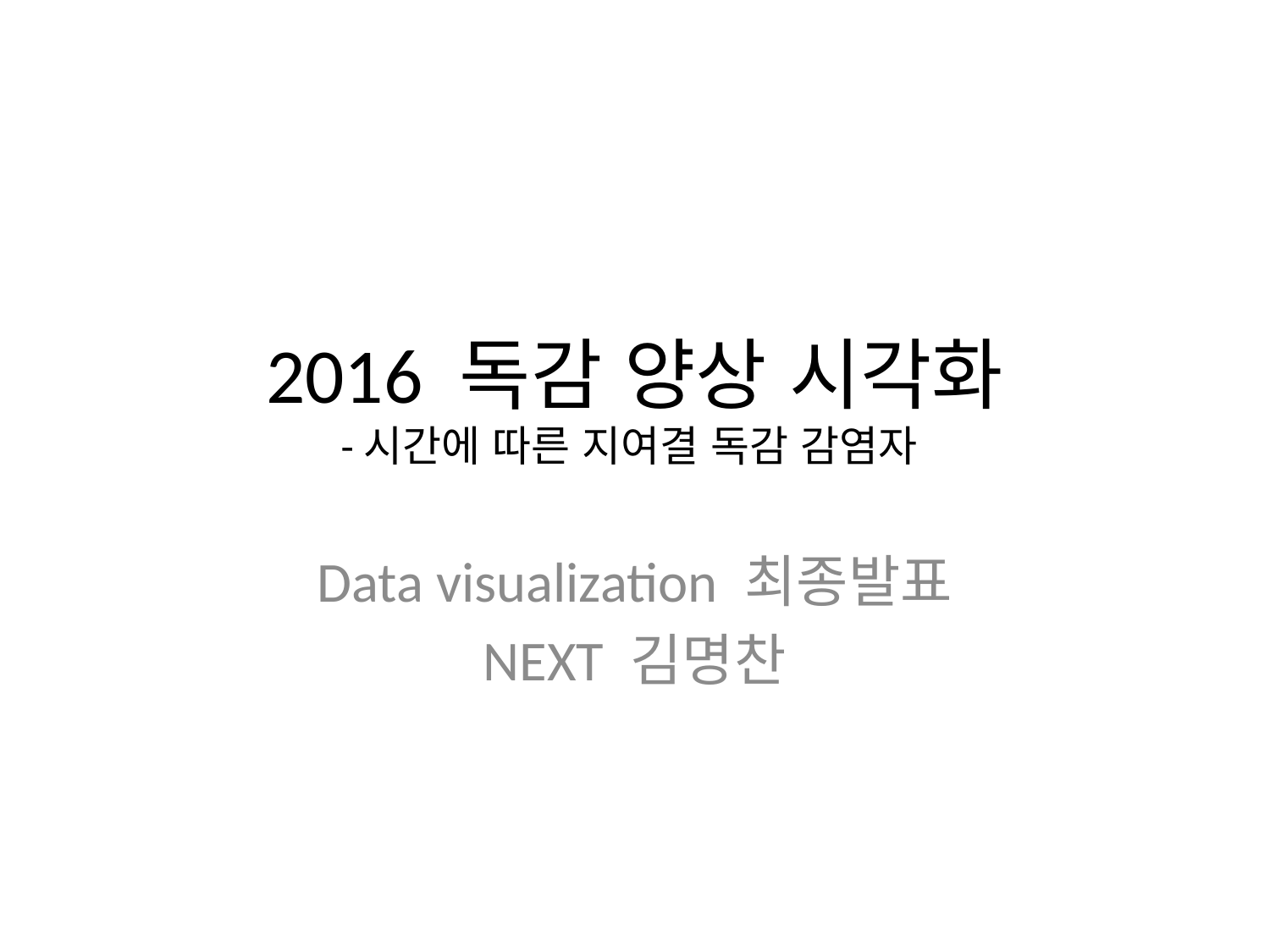

# 2016 독감 양상 시각화 -시간에 따른 지여결 독감 감염자
Data visualization 최종발표
NEXT 김명찬